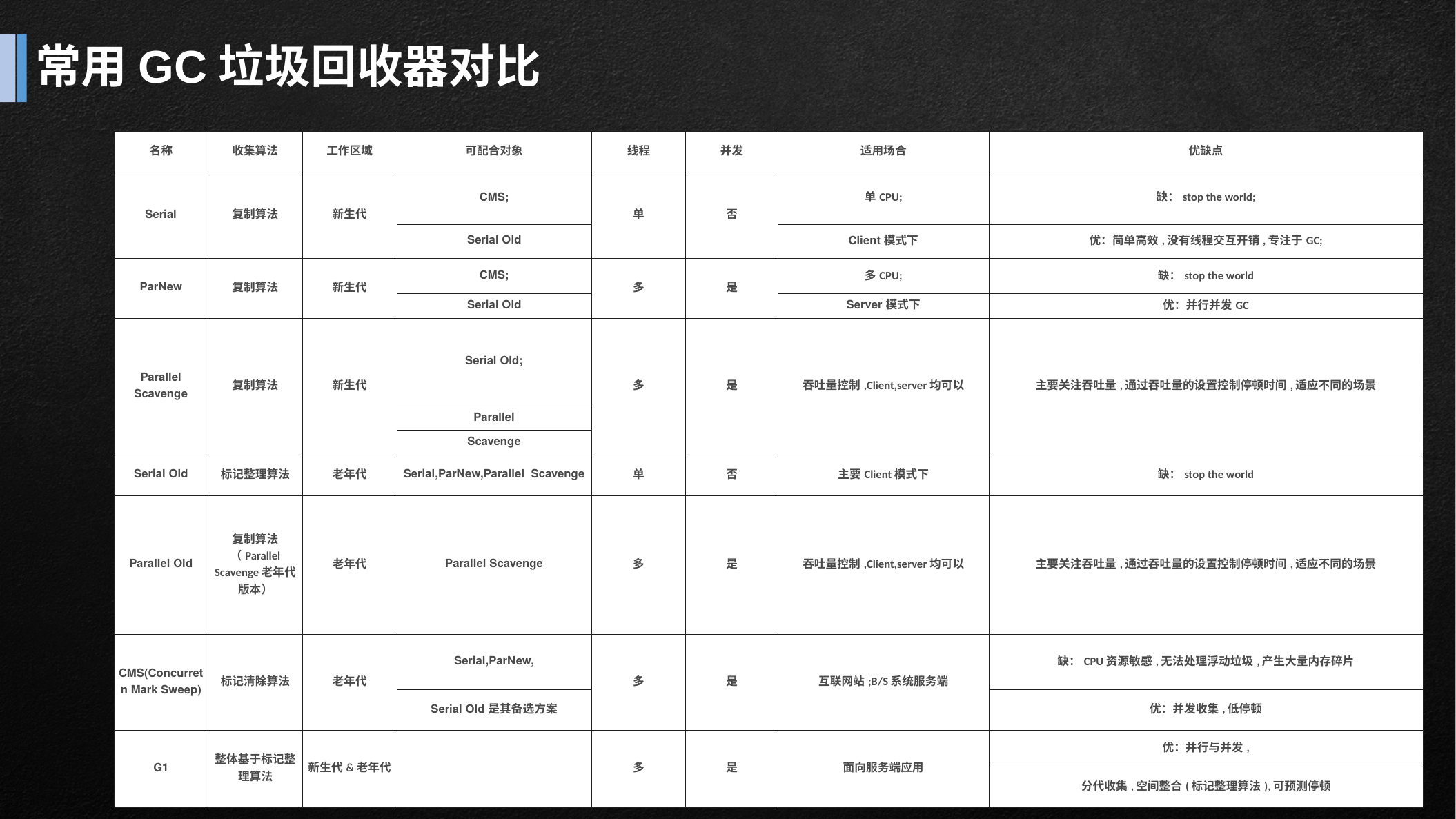

# 常用GC垃圾回收器对比
| 名称 | 收集算法 | 工作区域 | 可配合对象 | 线程 | 并发 | 适用场合 | 优缺点 |
| --- | --- | --- | --- | --- | --- | --- | --- |
| Serial | 复制算法 | 新生代 | CMS; | 单 | 否 | 单CPU; | 缺：stop the world; |
|  |  |  | Serial Old |  |  | Client模式下 | 优：简单高效,没有线程交互开销,专注于GC; |
| ParNew | 复制算法 | 新生代 | CMS; | 多 | 是 | 多CPU; | 缺：stop the world |
|  |  |  | Serial Old |  |  | Server模式下 | 优：并行并发GC |
| Parallel Scavenge | 复制算法 | 新生代 | Serial Old; | 多 | 是 | 吞吐量控制,Client,server均可以 | 主要关注吞吐量,通过吞吐量的设置控制停顿时间,适应不同的场景 |
|  |  |  | Parallel |  |  |  |  |
|  |  |  | Scavenge |  |  |  |  |
| Serial Old | 标记整理算法 | 老年代 | Serial,ParNew,Parallel Scavenge | 单 | 否 | 主要Client模式下 | 缺：stop the world |
| Parallel Old | 复制算法（Parallel Scavenge老年代版本） | 老年代 | Parallel Scavenge | 多 | 是 | 吞吐量控制,Client,server均可以 | 主要关注吞吐量,通过吞吐量的设置控制停顿时间,适应不同的场景 |
| CMS(Concurretn Mark Sweep) | 标记清除算法 | 老年代 | Serial,ParNew, | 多 | 是 | 互联网站;B/S系统服务端 | 缺：CPU资源敏感,无法处理浮动垃圾,产生大量内存碎片 |
|  |  |  | Serial Old是其备选方案 |  |  |  | 优：并发收集,低停顿 |
| G1 | 整体基于标记整理算法 | 新生代&老年代 |  | 多 | 是 | 面向服务端应用 | 优：并行与并发, |
|  |  |  |  |  |  |  | 分代收集,空间整合(标记整理算法),可预测停顿 |